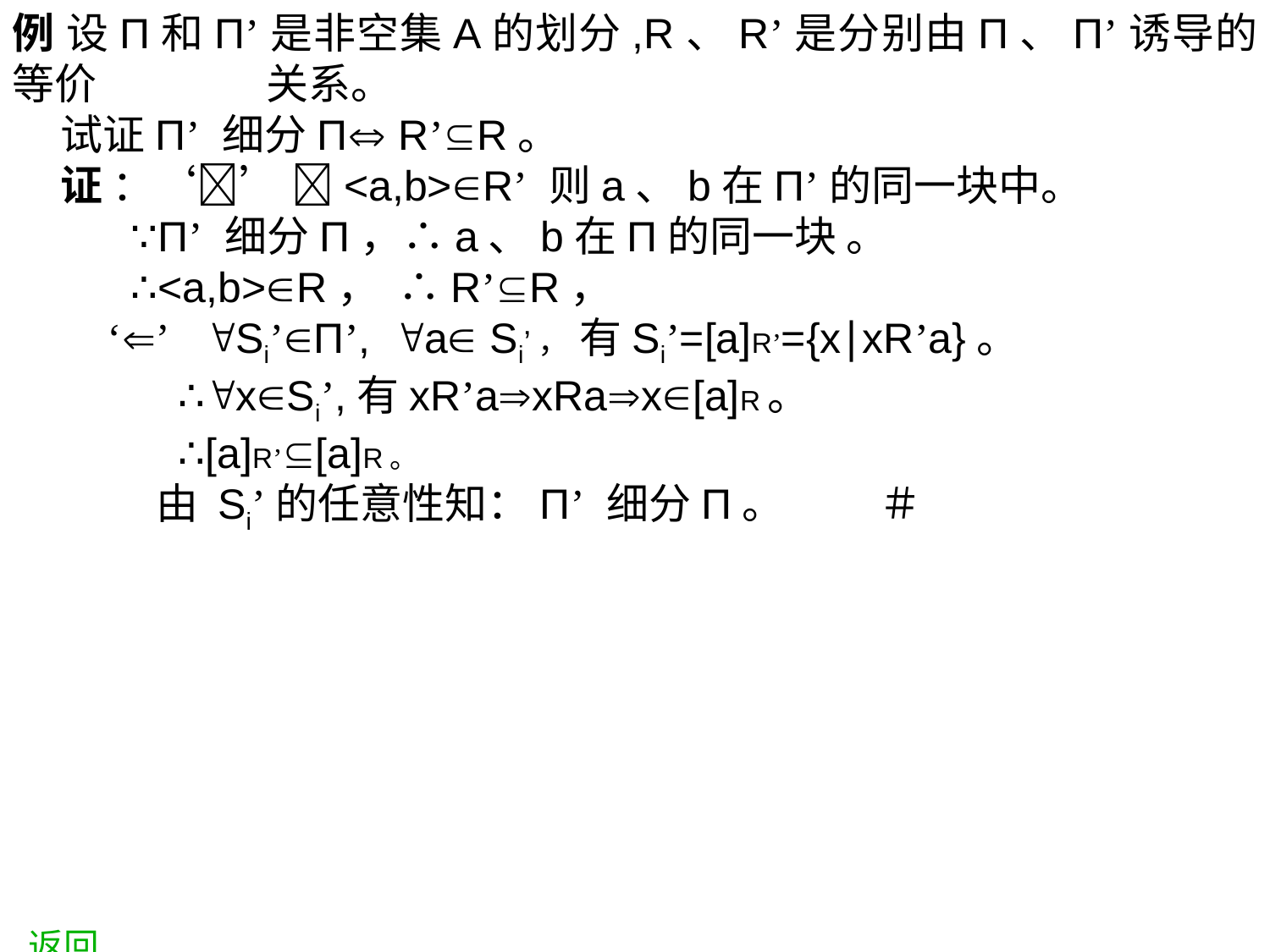

例 设Π和Π’是非空集A的划分,R、R’是分别由Π、Π’诱导的等价     	关系。
    试证Π’ 细分Π⇔ R’⊆R。
    证 ：‘⇒’ ∀<a,b>∈R’ 则a、b在Π’的同一块中。
          ∵Π’ 细分Π，∴a、b在Π的同一块 。
          ∴<a,b>∈R，  ∴R’⊆R，
        ‘⇐’   ∀Si’∈Π’,  ∀a∈ Si’， 有Si’=[a]R’={x∣xR’a}。
              ∴∀x∈Si’,有xR’a⇒xRa⇒x∈[a]R。
              ∴[a]R’⊆[a]R。
              由 Si’的任意性知：Π’ 细分Π。          ＃

 返回